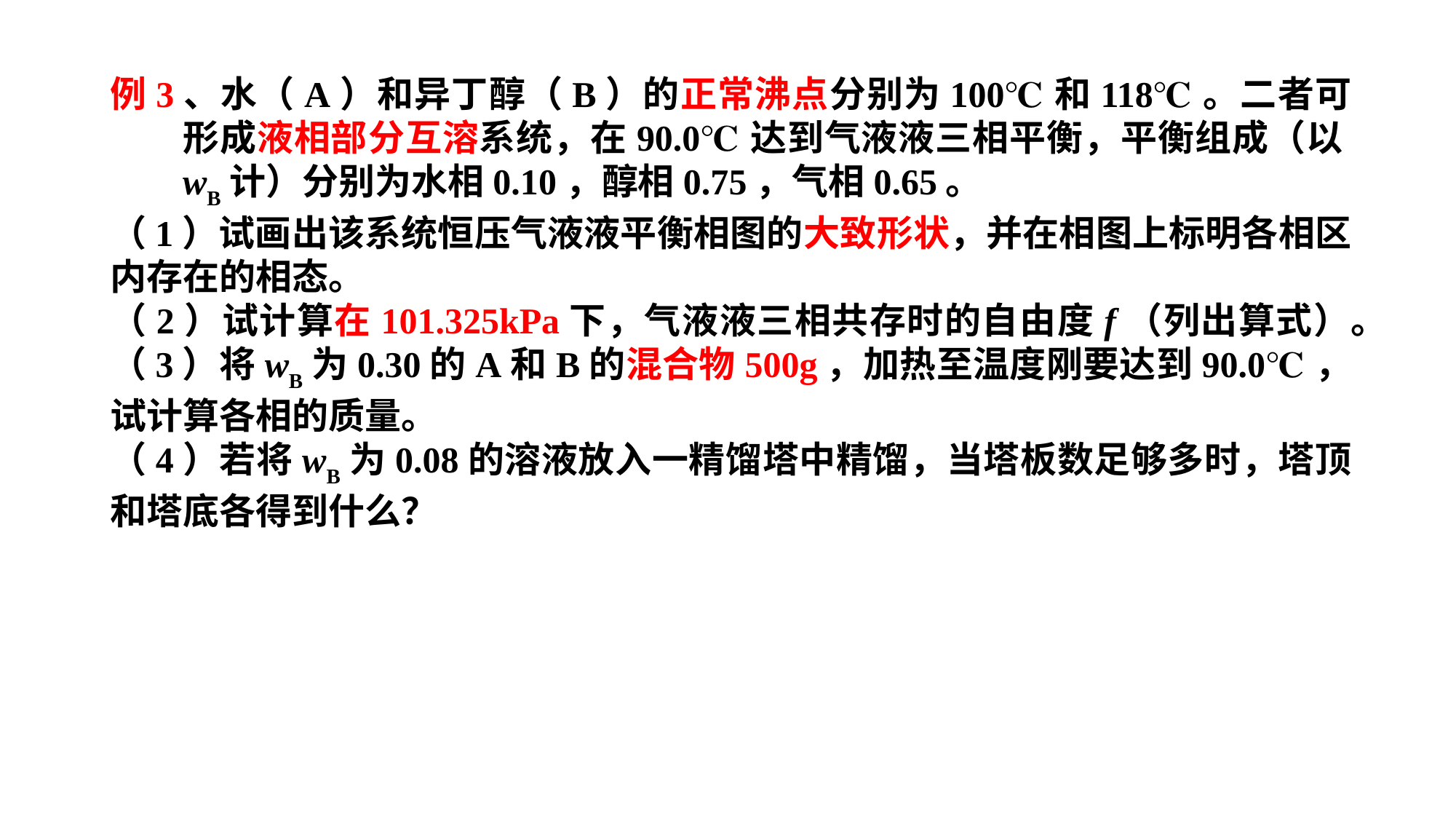

例3、水（A）和异丁醇（B）的正常沸点分别为100℃和118℃。二者可形成液相部分互溶系统，在90.0℃达到气液液三相平衡，平衡组成（以wB计）分别为水相0.10，醇相0.75，气相0.65。
（1）试画出该系统恒压气液液平衡相图的大致形状，并在相图上标明各相区内存在的相态。
（2）试计算在101.325kPa下，气液液三相共存时的自由度f（列出算式）。
（3）将wB为0.30的A和B的混合物500g，加热至温度刚要达到90.0℃，试计算各相的质量。
（4）若将wB为0.08的溶液放入一精馏塔中精馏，当塔板数足够多时，塔顶和塔底各得到什么？